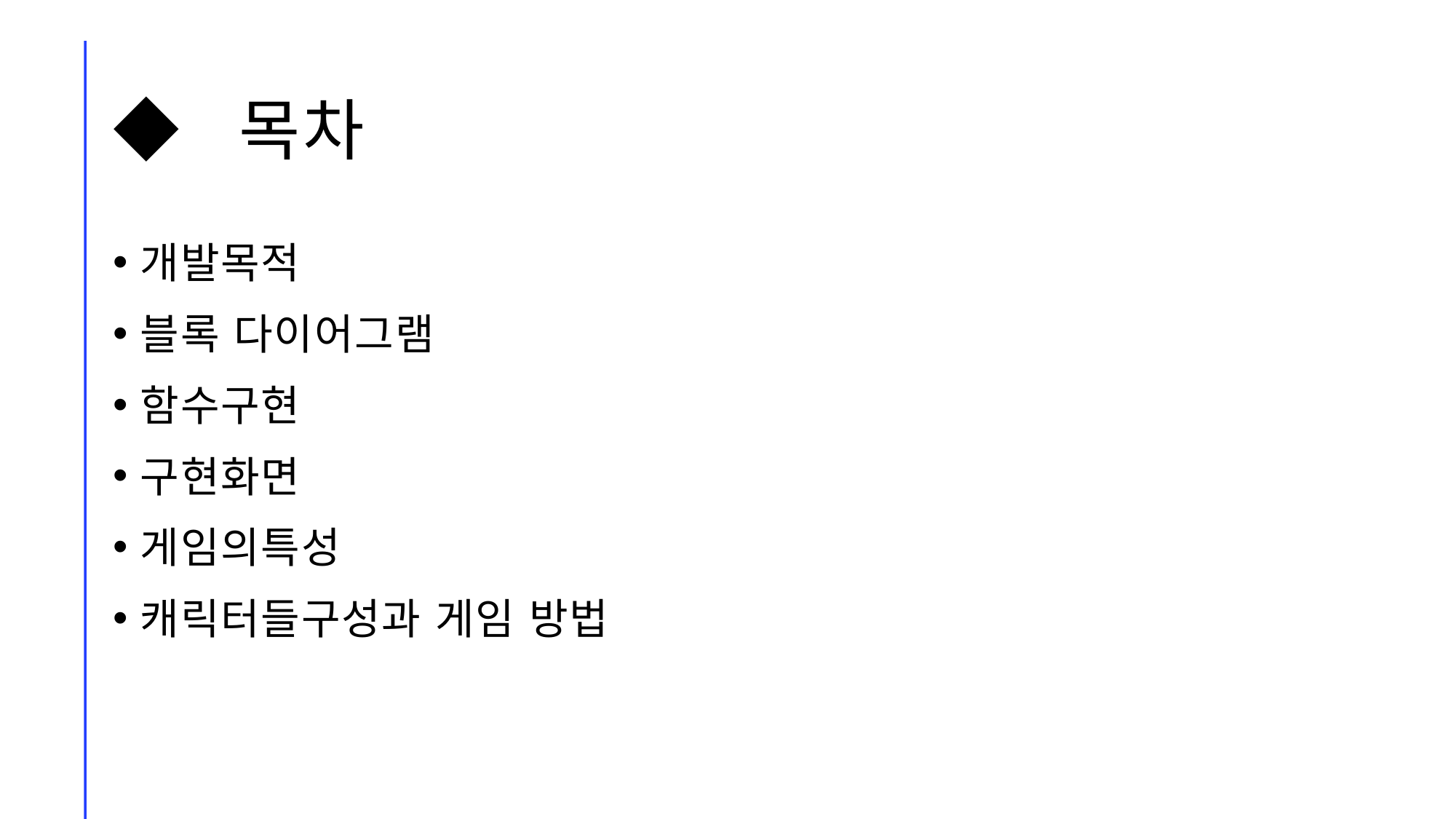

# ◆  목차
개발목적
블록 다이어그램
함수구현
구현화면
게임의특성
캐릭터들구성과 게임 방법